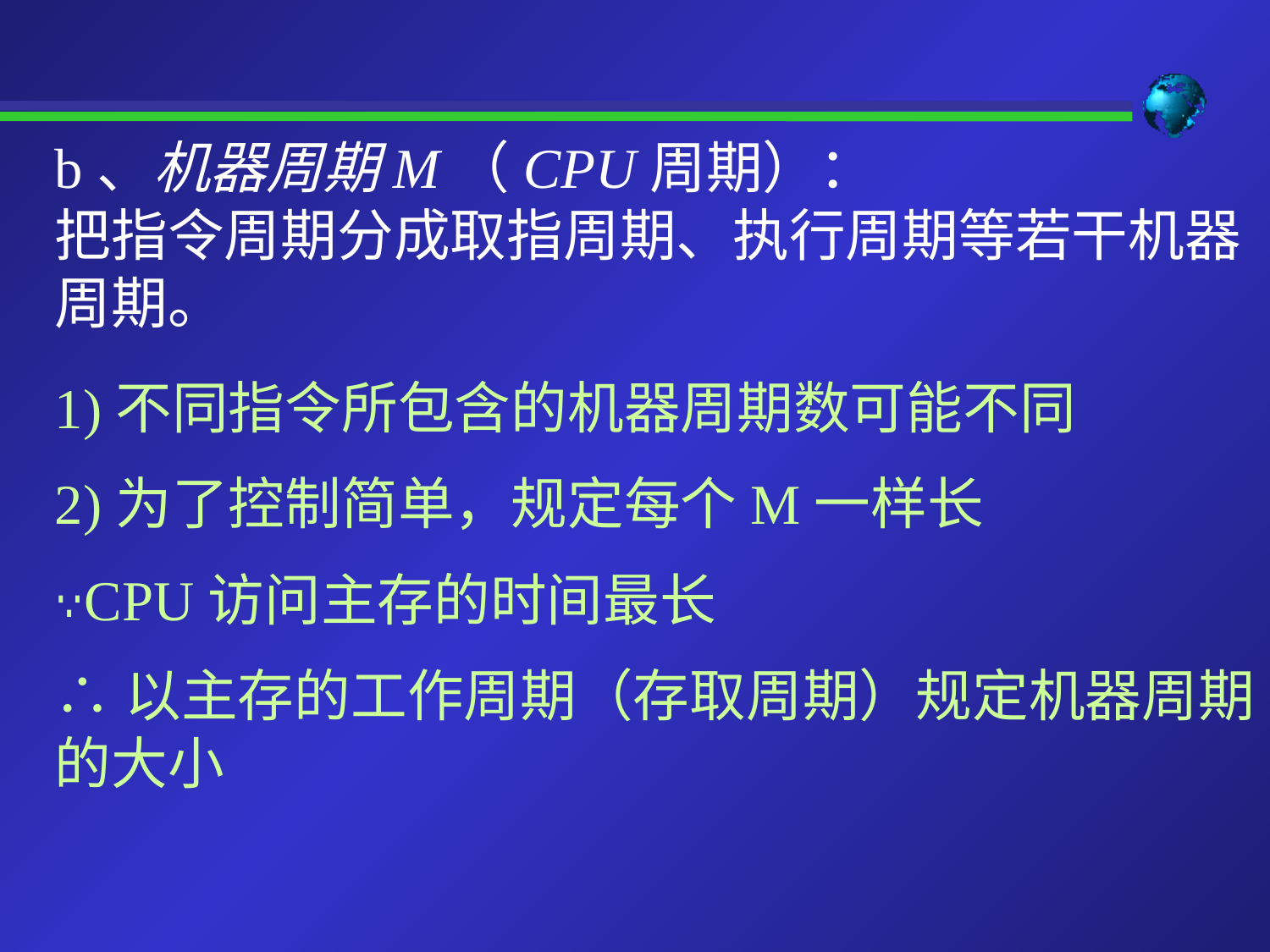

b、机器周期M（CPU周期）：
把指令周期分成取指周期、执行周期等若干机器周期。
1)不同指令所包含的机器周期数可能不同
2)为了控制简单，规定每个M一样长
∵CPU访问主存的时间最长
∴以主存的工作周期（存取周期）规定机器周期的大小

23